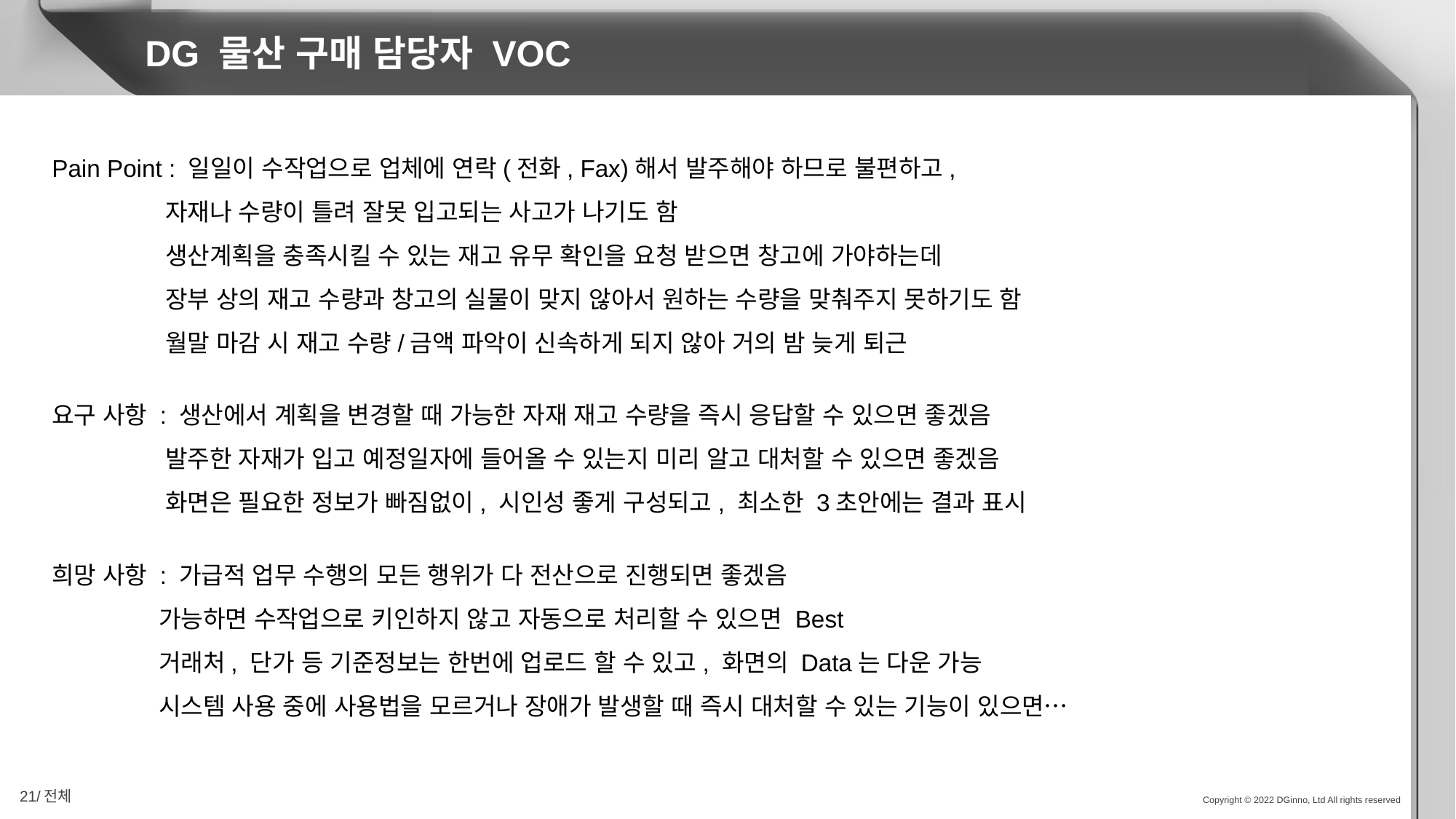

DG 물산 구매 담당자 VOC
Pain Point : 일일이 수작업으로 업체에 연락(전화, Fax)해서 발주해야 하므로 불편하고,
                자재나 수량이 틀려 잘못 입고되는 사고가 나기도 함
                생산계획을 충족시킬 수 있는 재고 유무 확인을 요청 받으면 창고에 가야하는데
                장부 상의 재고 수량과 창고의 실물이 맞지 않아서 원하는 수량을 맞춰주지 못하기도 함
                월말 마감 시 재고 수량/금액 파악이 신속하게 되지 않아 거의 밤 늦게 퇴근

요구 사항 : 생산에서 계획을 변경할 때 가능한 자재 재고 수량을 즉시 응답할 수 있으면 좋겠음
                발주한 자재가 입고 예정일자에 들어올 수 있는지 미리 알고 대처할 수 있으면 좋겠음
                화면은 필요한 정보가 빠짐없이, 시인성 좋게 구성되고, 최소한 3초안에는 결과 표시

희망 사항 : 가급적 업무 수행의 모든 행위가 다 전산으로 진행되면 좋겠음
               가능하면 수작업으로 키인하지 않고 자동으로 처리할 수 있으면 Best
               거래처, 단가 등 기준정보는 한번에 업로드 할 수 있고, 화면의 Data는 다운 가능
               시스템 사용 중에 사용법을 모르거나 장애가 발생할 때 즉시 대처할 수 있는 기능이 있으면…